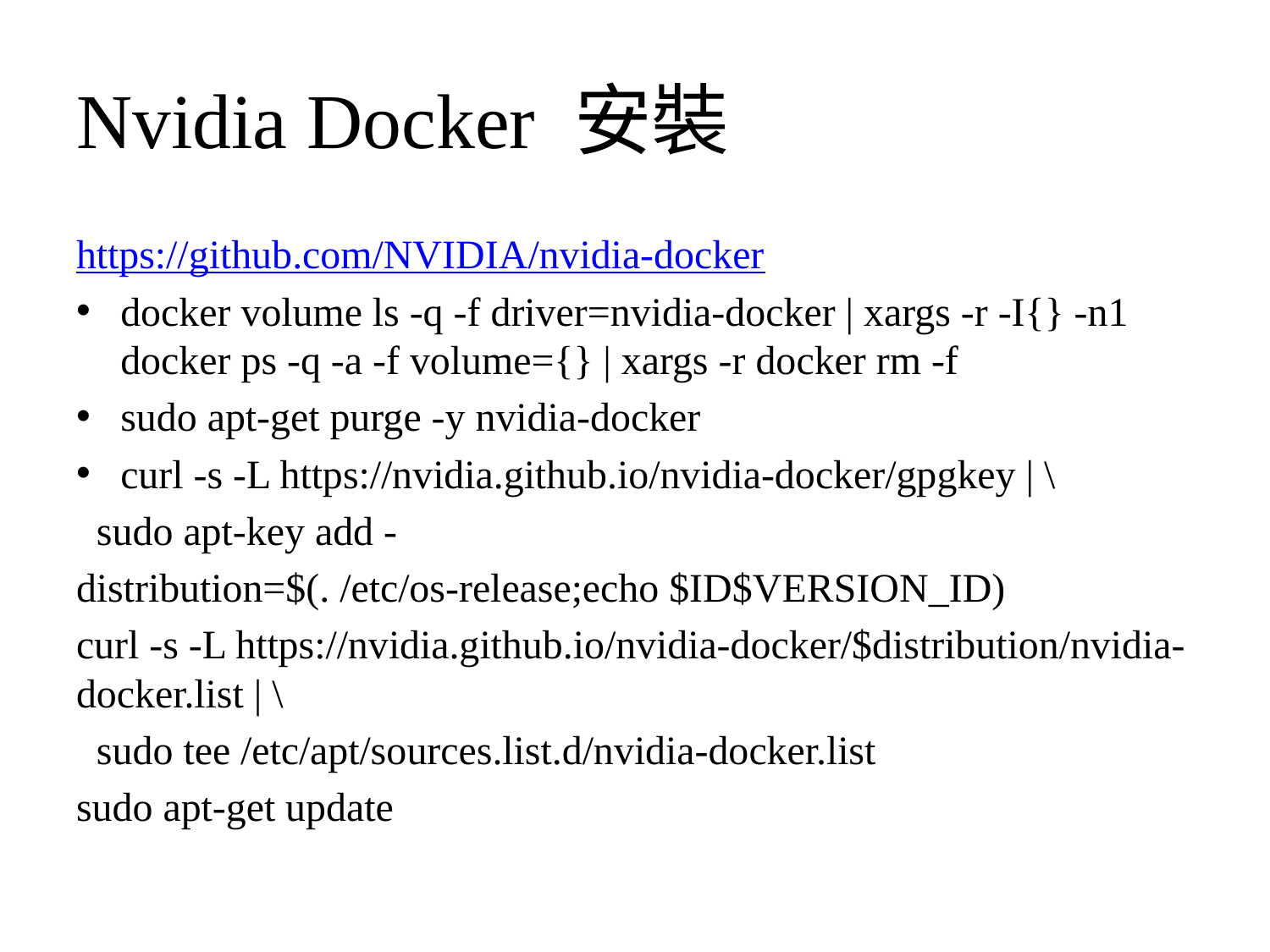

# Nvidia Docker 安裝
https://github.com/NVIDIA/nvidia-docker
docker volume ls -q -f driver=nvidia-docker | xargs -r -I{} -n1 docker ps -q -a -f volume={} | xargs -r docker rm -f
sudo apt-get purge -y nvidia-docker
curl -s -L https://nvidia.github.io/nvidia-docker/gpgkey | \
  sudo apt-key add -
distribution=$(. /etc/os-release;echo $ID$VERSION_ID)
curl -s -L https://nvidia.github.io/nvidia-docker/$distribution/nvidia-docker.list | \
  sudo tee /etc/apt/sources.list.d/nvidia-docker.list
sudo apt-get update